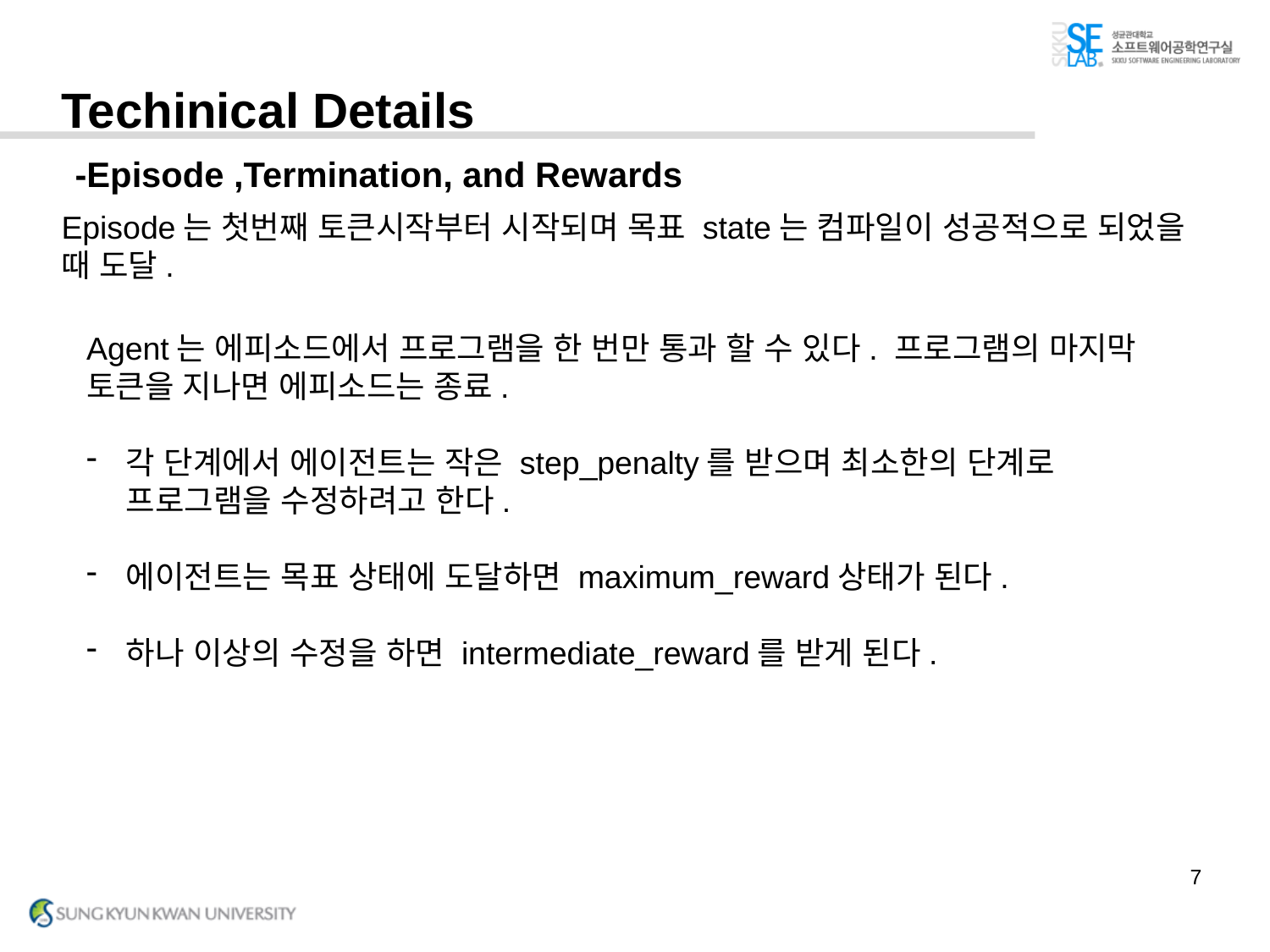

# Techinical Details -Episode ,Termination, and Rewards

Episode는 첫번째 토큰시작부터 시작되며 목표 state는 컴파일이 성공적으로 되었을 때 도달.

Agent는 에피소드에서 프로그램을 한 번만 통과 할 수 있다. 프로그램의 마지막 토큰을 지나면 에피소드는 종료.

각 단계에서 에이전트는 작은 step_penalty를 받으며 최소한의 단계로 프로그램을 수정하려고 한다.

에이전트는 목표 상태에 도달하면 maximum_reward상태가 된다.

하나 이상의 수정을 하면 intermediate_reward를 받게 된다.
7